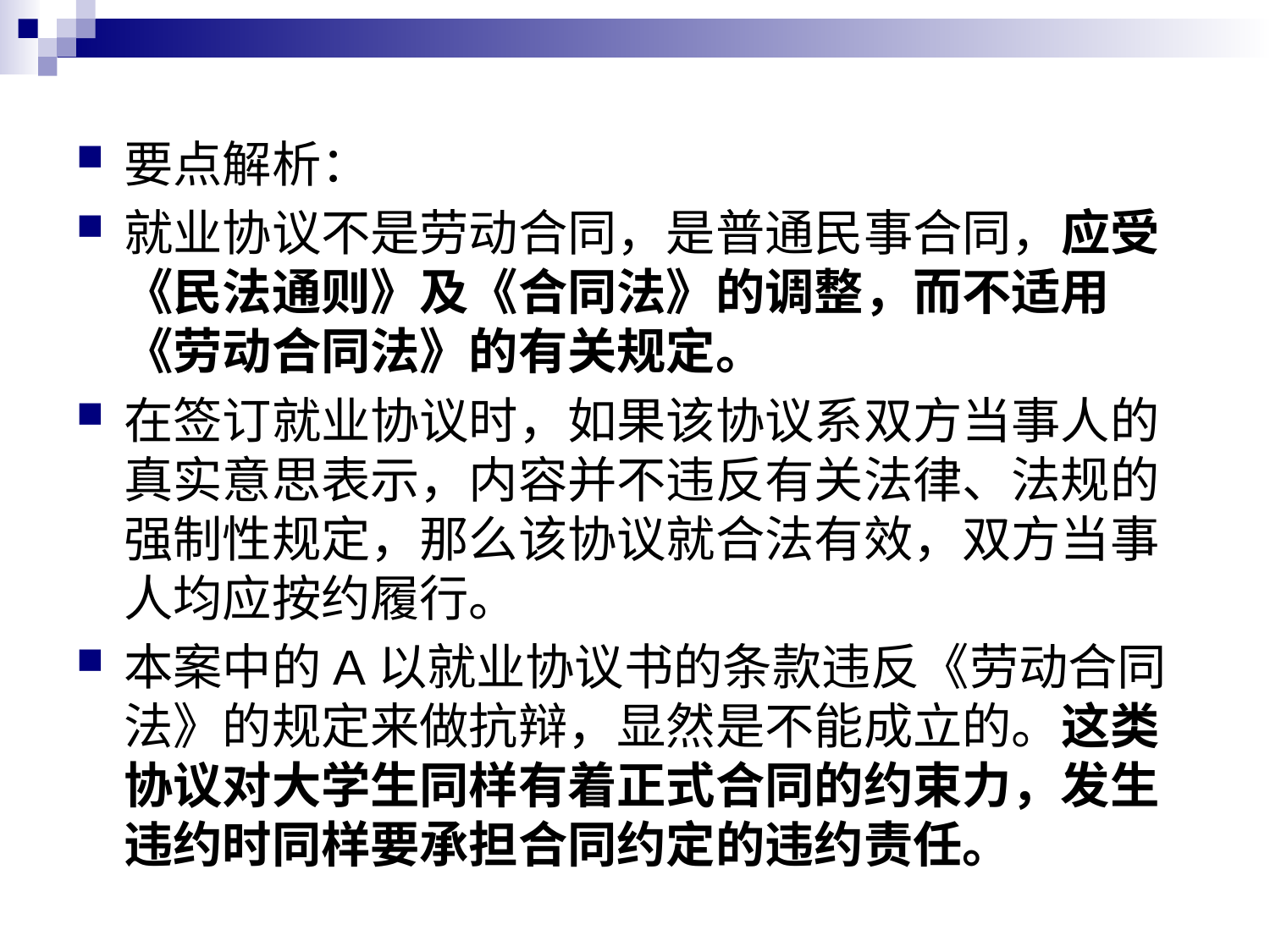

#
要点解析：
就业协议不是劳动合同，是普通民事合同，应受《民法通则》及《合同法》的调整，而不适用《劳动合同法》的有关规定。
在签订就业协议时，如果该协议系双方当事人的真实意思表示，内容并不违反有关法律、法规的强制性规定，那么该协议就合法有效，双方当事人均应按约履行。
本案中的A以就业协议书的条款违反《劳动合同法》的规定来做抗辩，显然是不能成立的。这类协议对大学生同样有着正式合同的约束力，发生违约时同样要承担合同约定的违约责任。